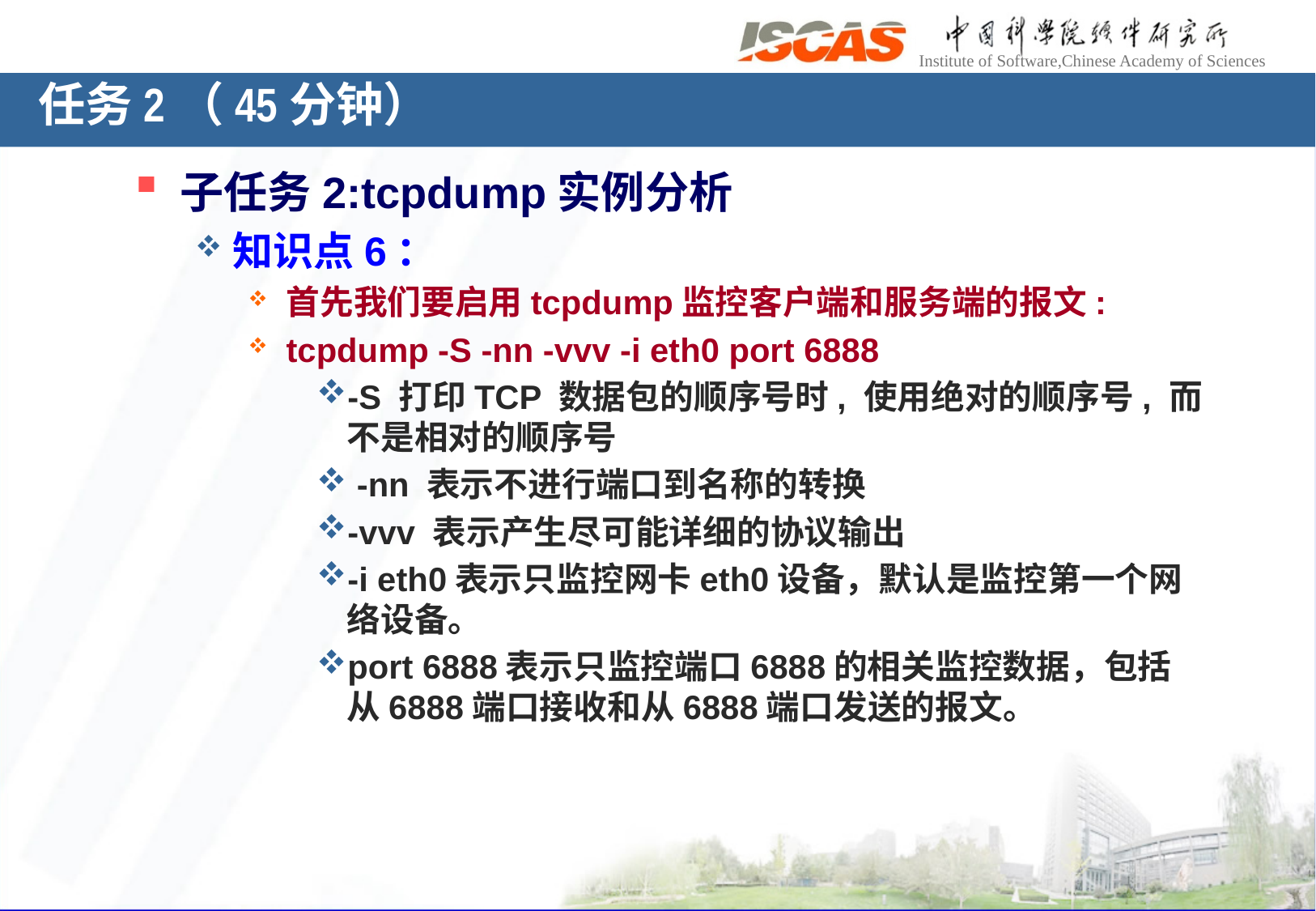

任务2（45分钟）
子任务2:tcpdump实例分析
知识点6：
首先我们要启用tcpdump监控客户端和服务端的报文:
tcpdump -S -nn -vvv -i eth0 port 6888
-S 打印TCP 数据包的顺序号时, 使用绝对的顺序号, 而不是相对的顺序号
 -nn 表示不进行端口到名称的转换
-vvv 表示产生尽可能详细的协议输出
-i eth0表示只监控网卡eth0设备，默认是监控第一个网络设备。
port 6888表示只监控端口6888的相关监控数据，包括从6888端口接收和从6888端口发送的报文。